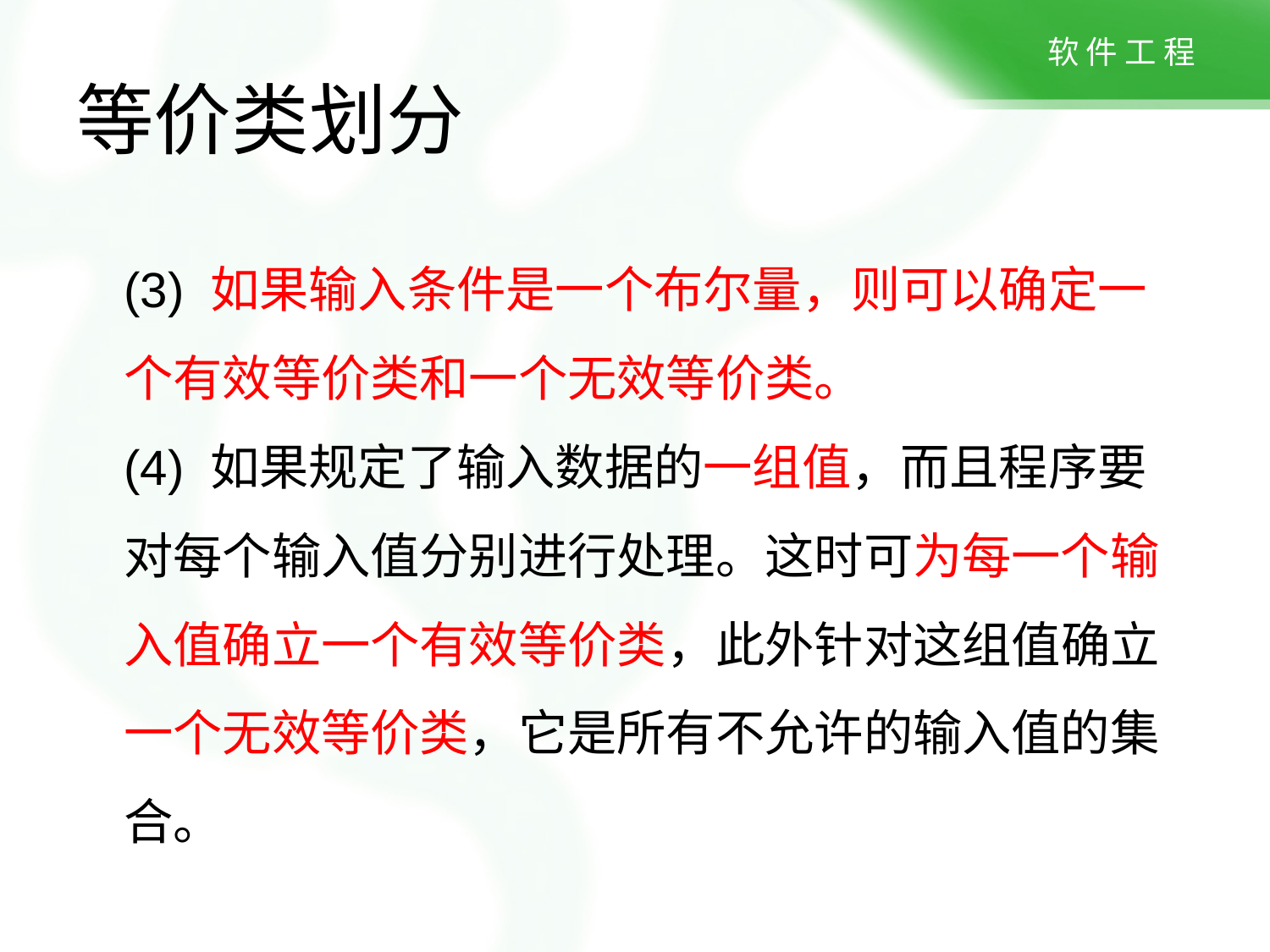

等价类划分
	(3) 如果输入条件是一个布尔量，则可以确定一个有效等价类和一个无效等价类。
(4) 如果规定了输入数据的一组值，而且程序要对每个输入值分别进行处理。这时可为每一个输入值确立一个有效等价类，此外针对这组值确立一个无效等价类，它是所有不允许的输入值的集合。